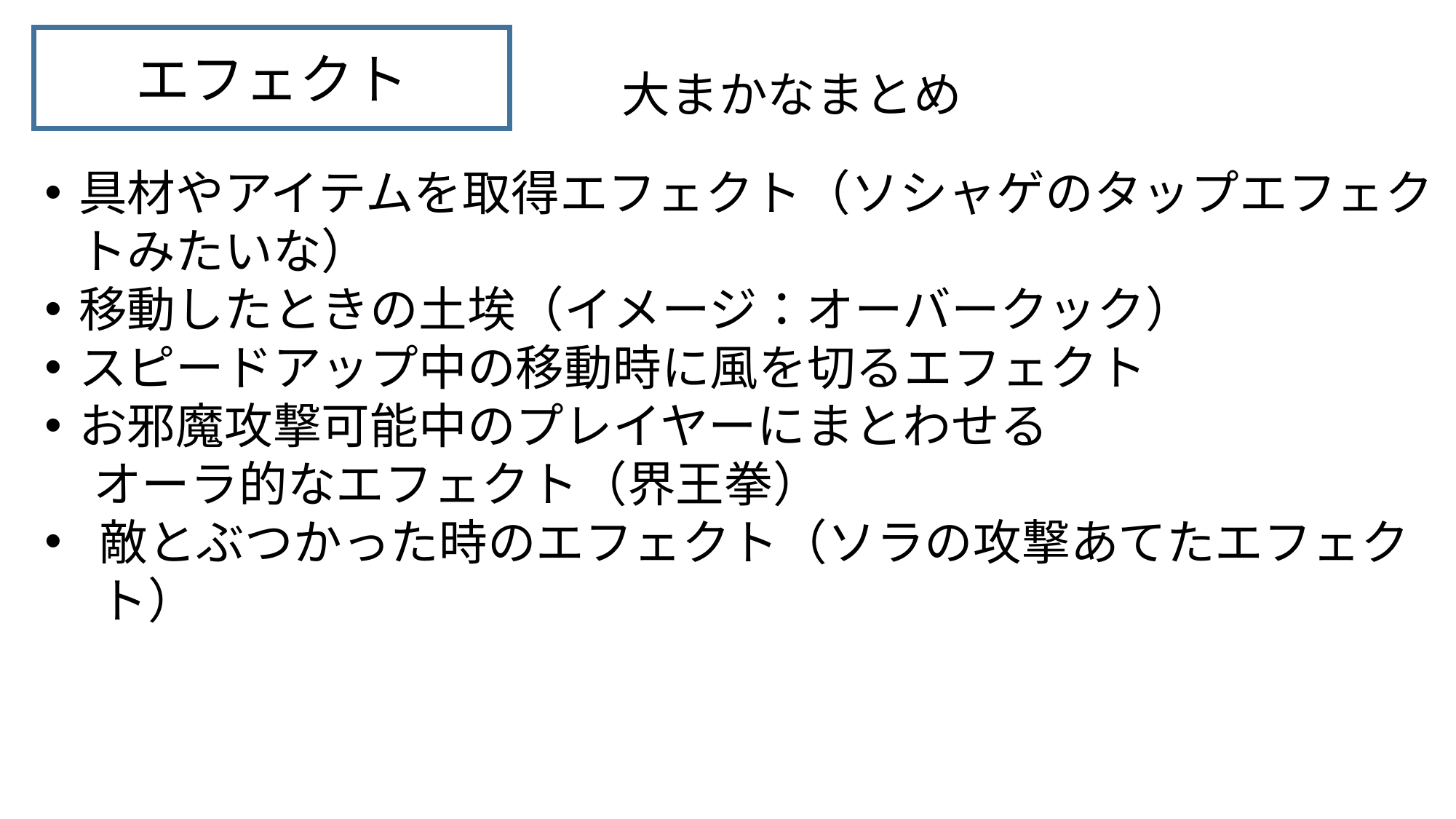

エフェクト
大まかなまとめ
具材やアイテムを取得エフェクト（ソシャゲのタップエフェクトみたいな）
移動したときの土埃（イメージ：オーバークック）
スピードアップ中の移動時に風を切るエフェクト
お邪魔攻撃可能中のプレイヤーにまとわせる
　オーラ的なエフェクト（界王拳）
敵とぶつかった時のエフェクト（ソラの攻撃あてたエフェクト）